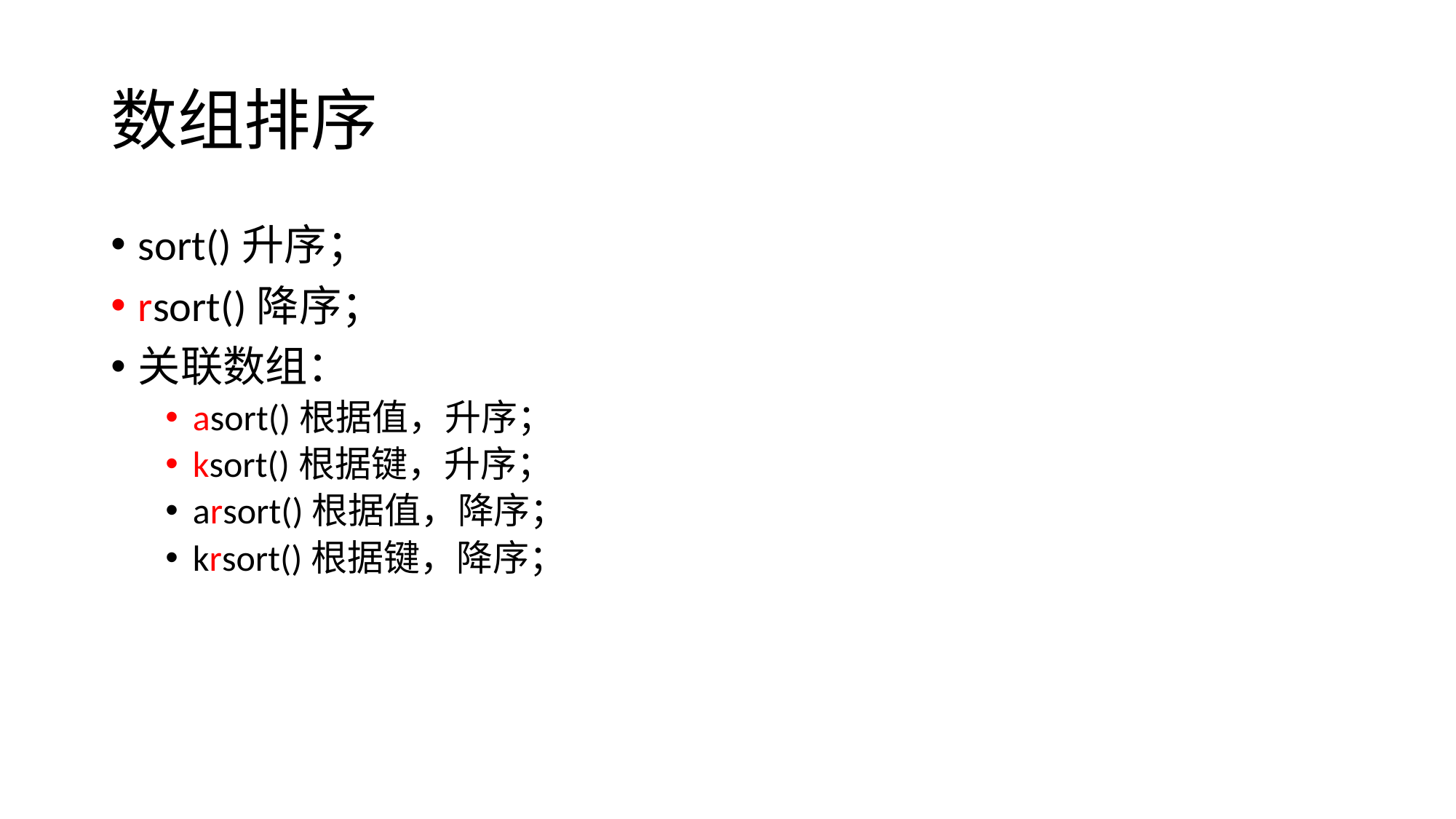

# 数组排序
sort()升序；
rsort()降序；
关联数组：
asort()根据值，升序；
ksort()根据键，升序；
arsort()根据值，降序；
krsort()根据键，降序；